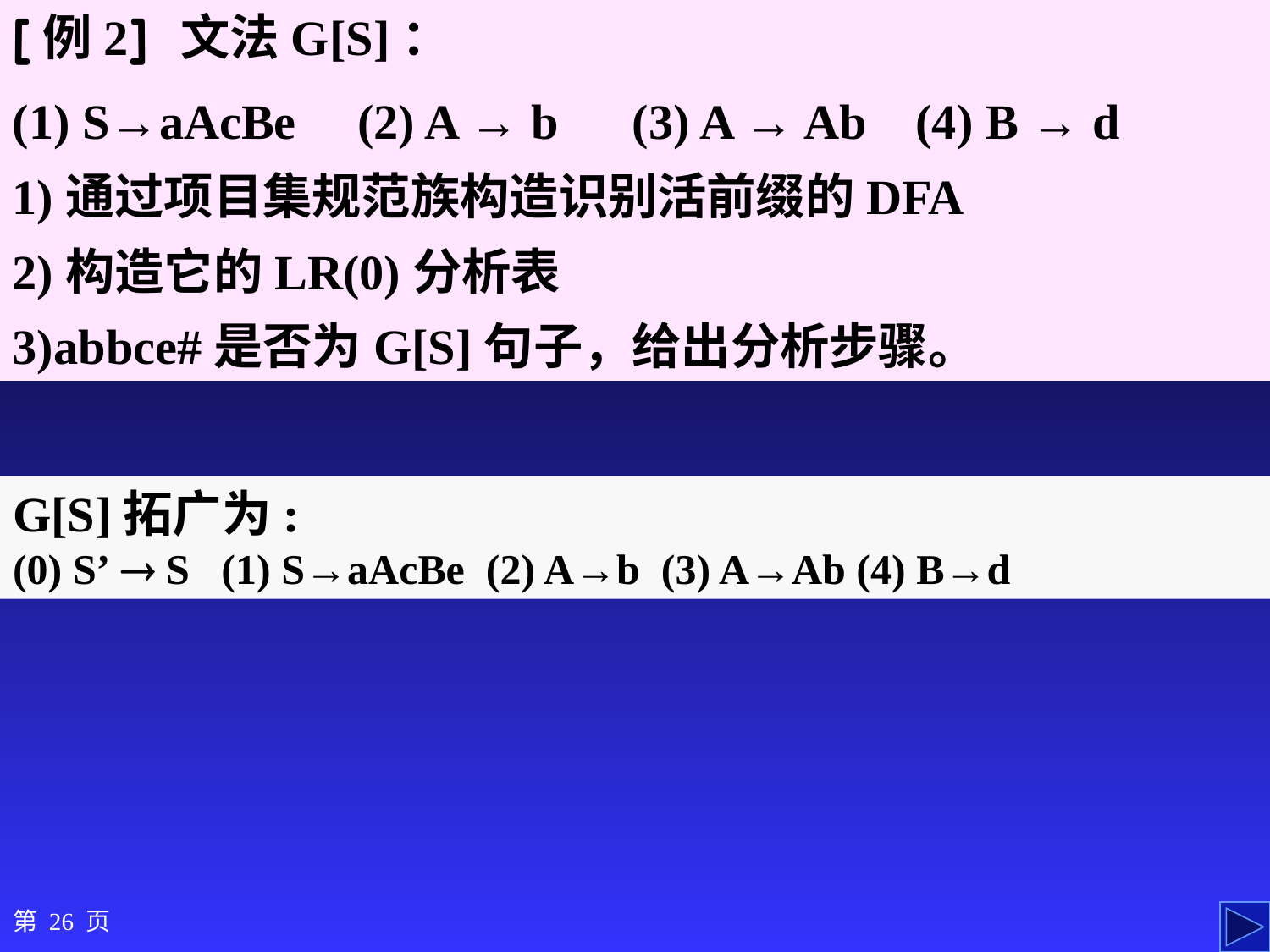

[例2] 文法G[S]：
(1) S→aAcBe     (2) A → b      (3) A → Ab    (4) B → d
1)通过项目集规范族构造识别活前缀的DFA
2)构造它的LR(0)分析表
3)abbce#是否为G[S]句子，给出分析步骤。

G[S]拓广为:
(0) S’ → S   (1) S→aAcBe  (2) A→b  (3) A→Ab (4) B→d
第 26 页